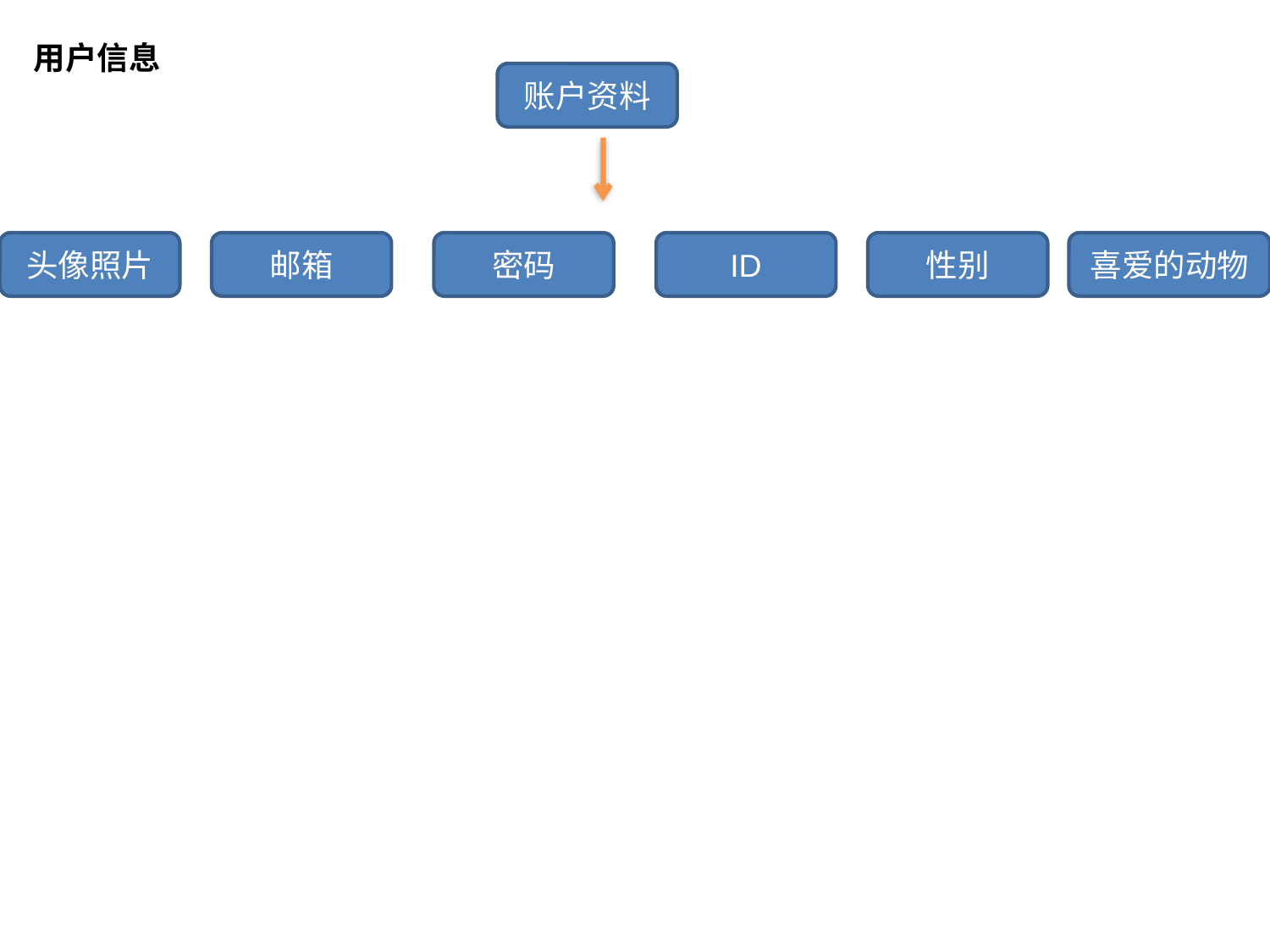

用户信息
账户资料
头像照片
邮箱
密码
ID
性别
喜爱的动物